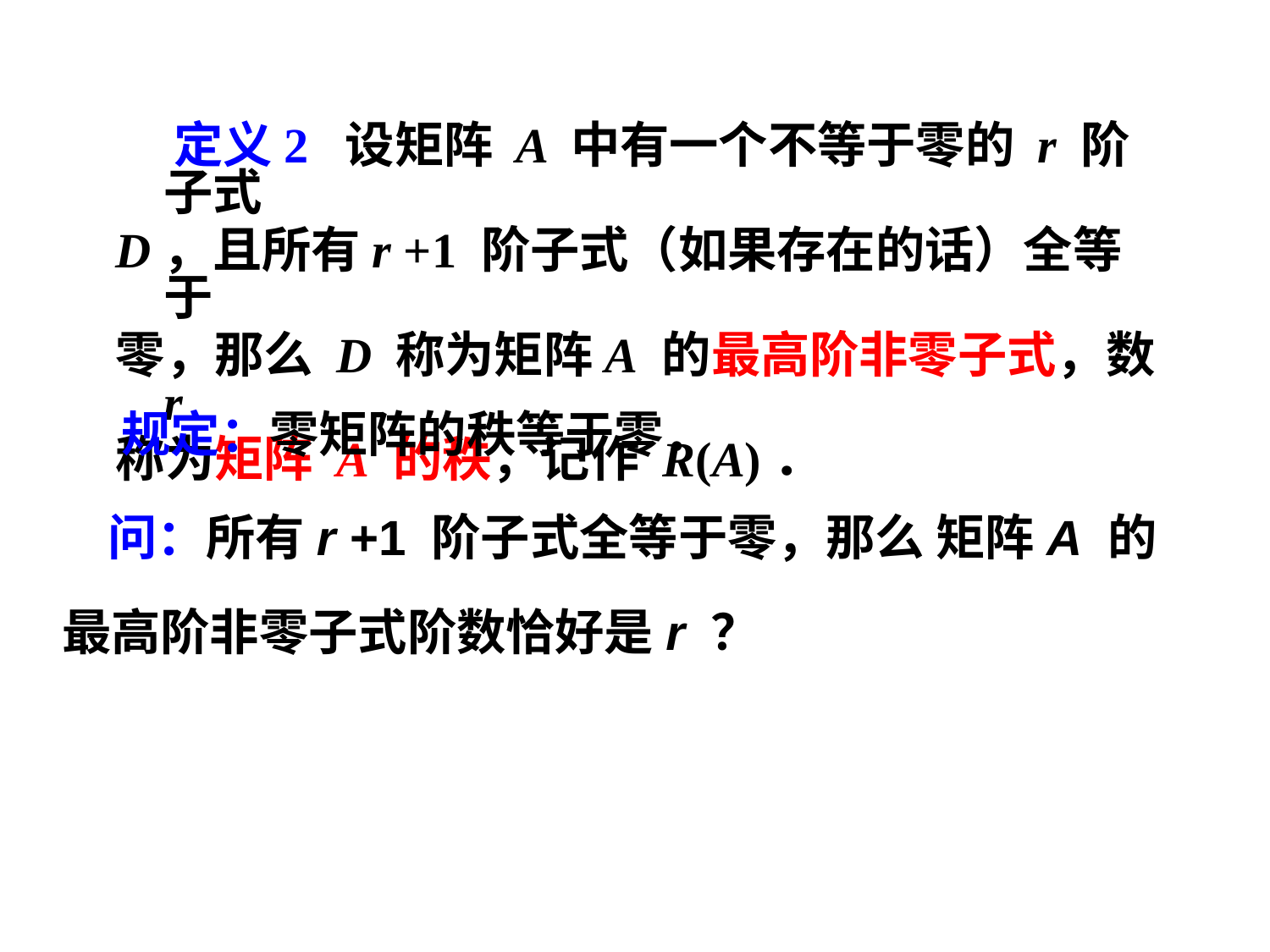

定义2  设矩阵 A 中有一个不等于零的 r 阶子式
D，且所有r +1 阶子式（如果存在的话）全等于
零，那么 D 称为矩阵A 的最高阶非零子式，数 r
称为矩阵 A 的秩，记作 R(A)．
   规定：零矩阵的秩等于零．
   问：所有r +1 阶子式全等于零，那么 矩阵A 的

最高阶非零子式阶数恰好是r ？